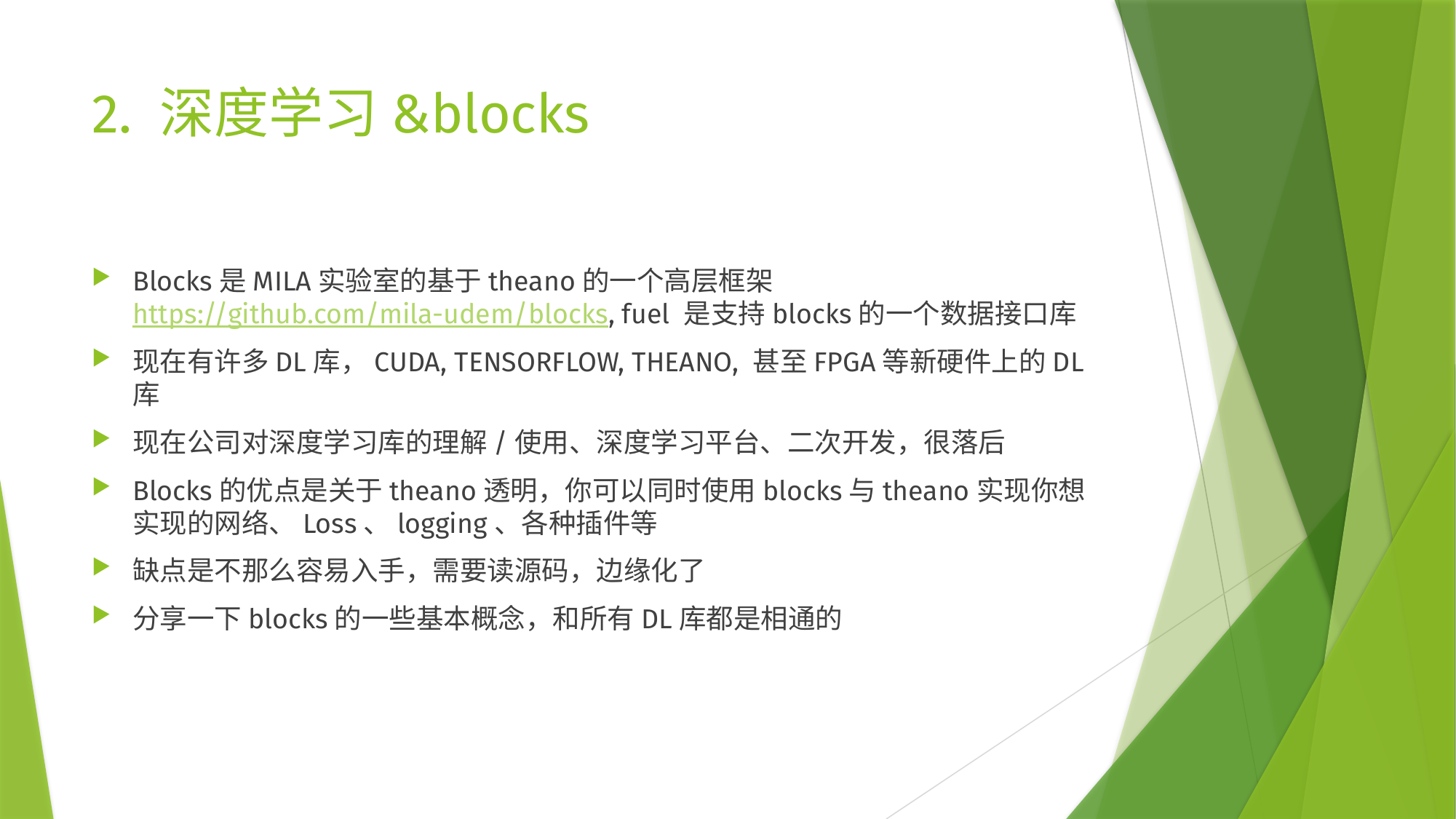

# 2. 深度学习&blocks
Blocks是MILA实验室的基于theano的一个高层框架https://github.com/mila-udem/blocks, fuel 是支持blocks的一个数据接口库
现在有许多DL库，CUDA, TENSORFLOW, THEANO, 甚至FPGA等新硬件上的DL库
现在公司对深度学习库的理解/使用、深度学习平台、二次开发，很落后
Blocks的优点是关于theano透明，你可以同时使用blocks与theano实现你想实现的网络、Loss、logging、各种插件等
缺点是不那么容易入手，需要读源码，边缘化了
分享一下blocks的一些基本概念，和所有DL库都是相通的